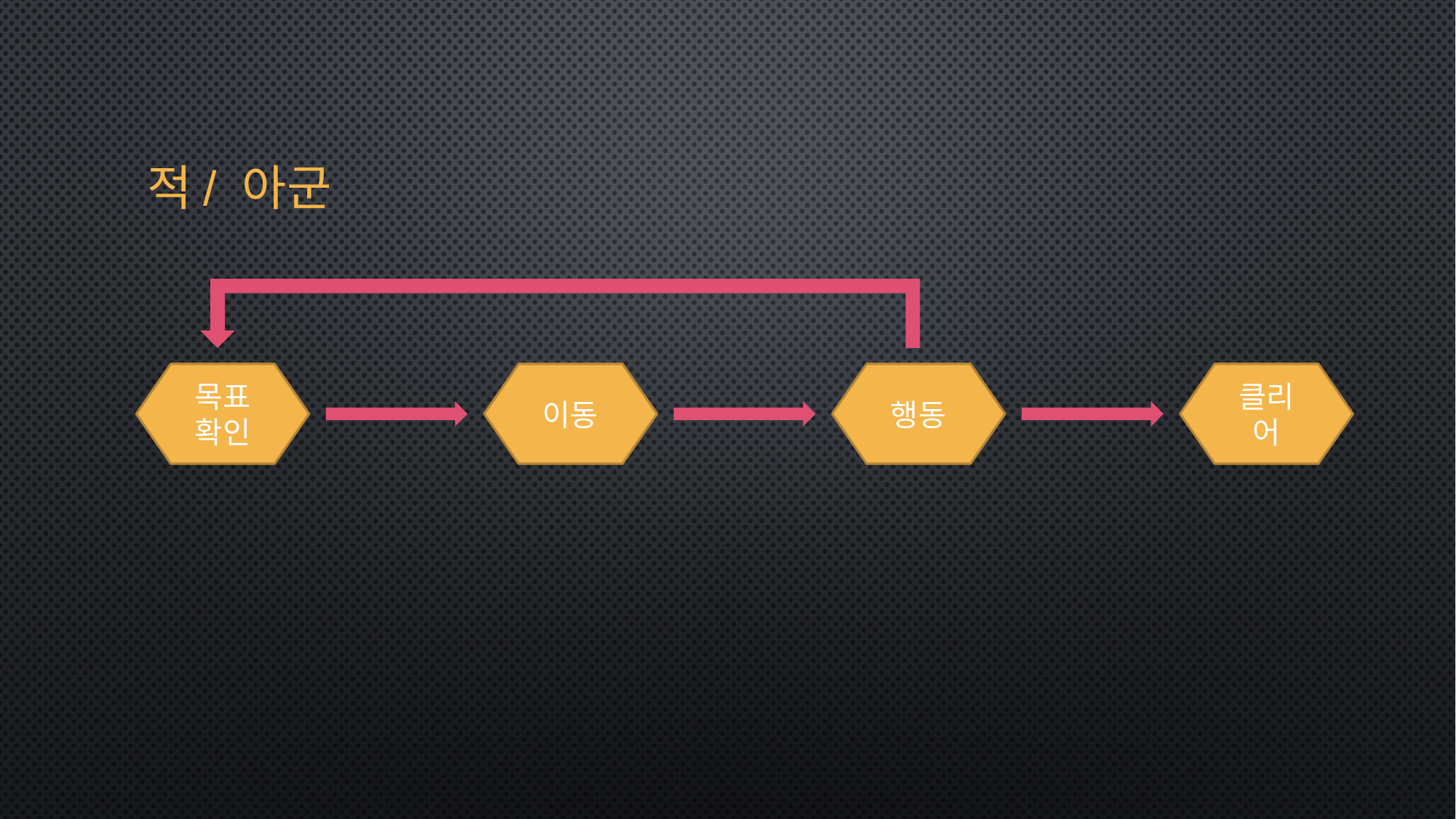

# 적/ 아군

클리어
목표 확인
이동
행동